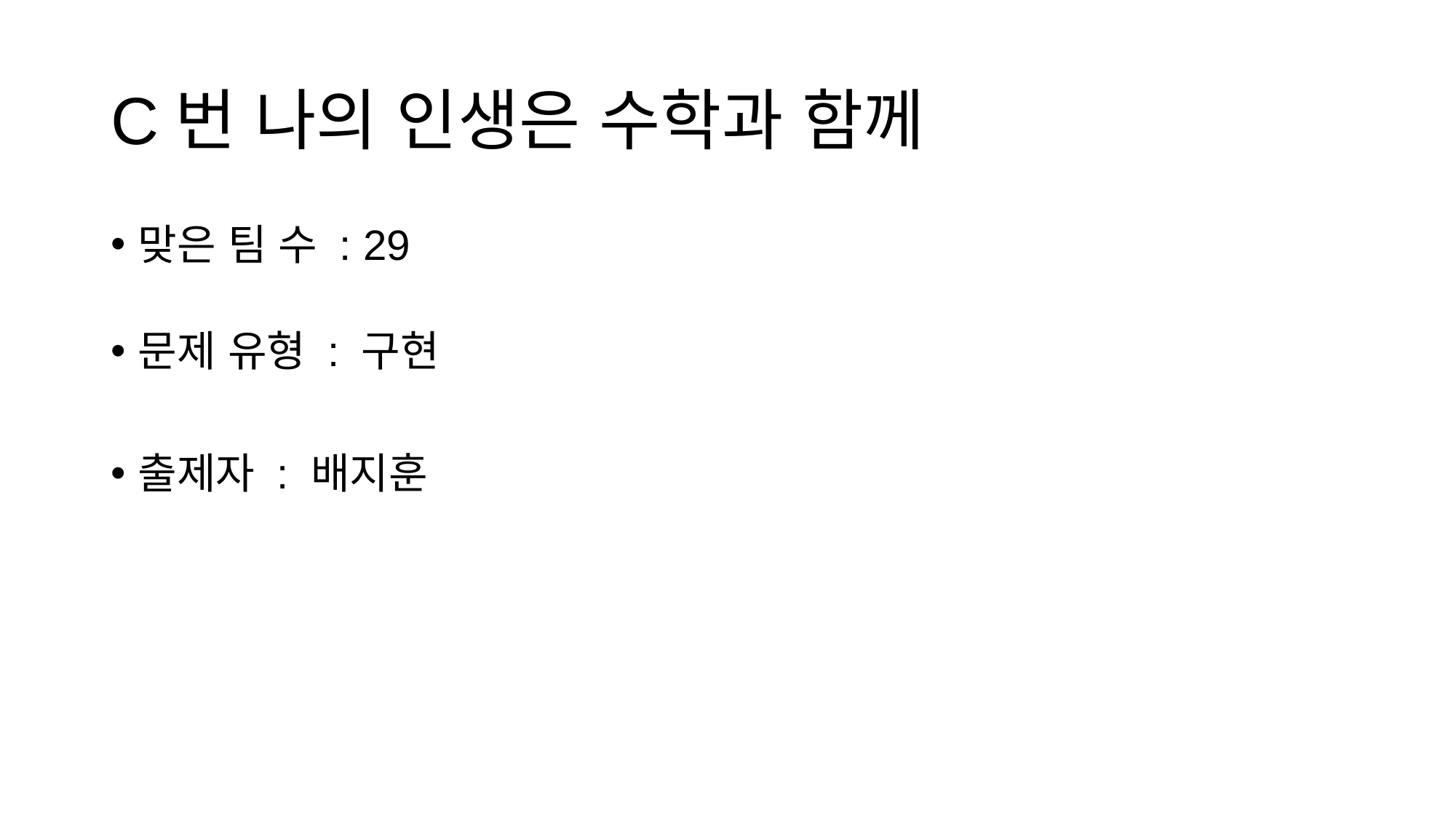

# C번 나의 인생은 수학과 함께
맞은 팀 수 : 29

문제 유형 : 구현

출제자 : 배지훈